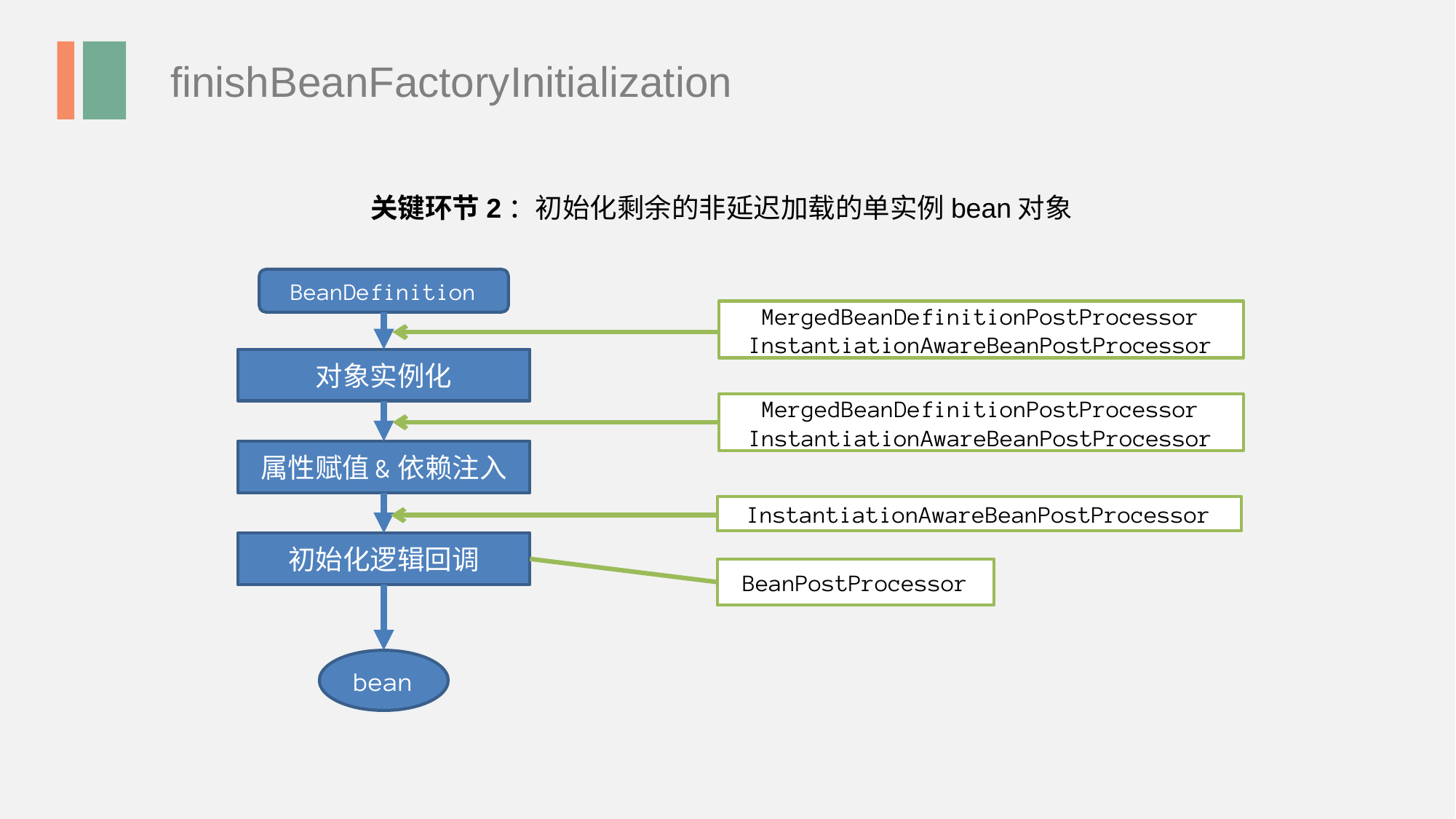

finishBeanFactoryInitialization
关键环节2：初始化剩余的非延迟加载的单实例bean对象
BeanDefinition
MergedBeanDefinitionPostProcessor
InstantiationAwareBeanPostProcessor
对象实例化
MergedBeanDefinitionPostProcessor
InstantiationAwareBeanPostProcessor
属性赋值&依赖注入
InstantiationAwareBeanPostProcessor
初始化逻辑回调
BeanPostProcessor
bean